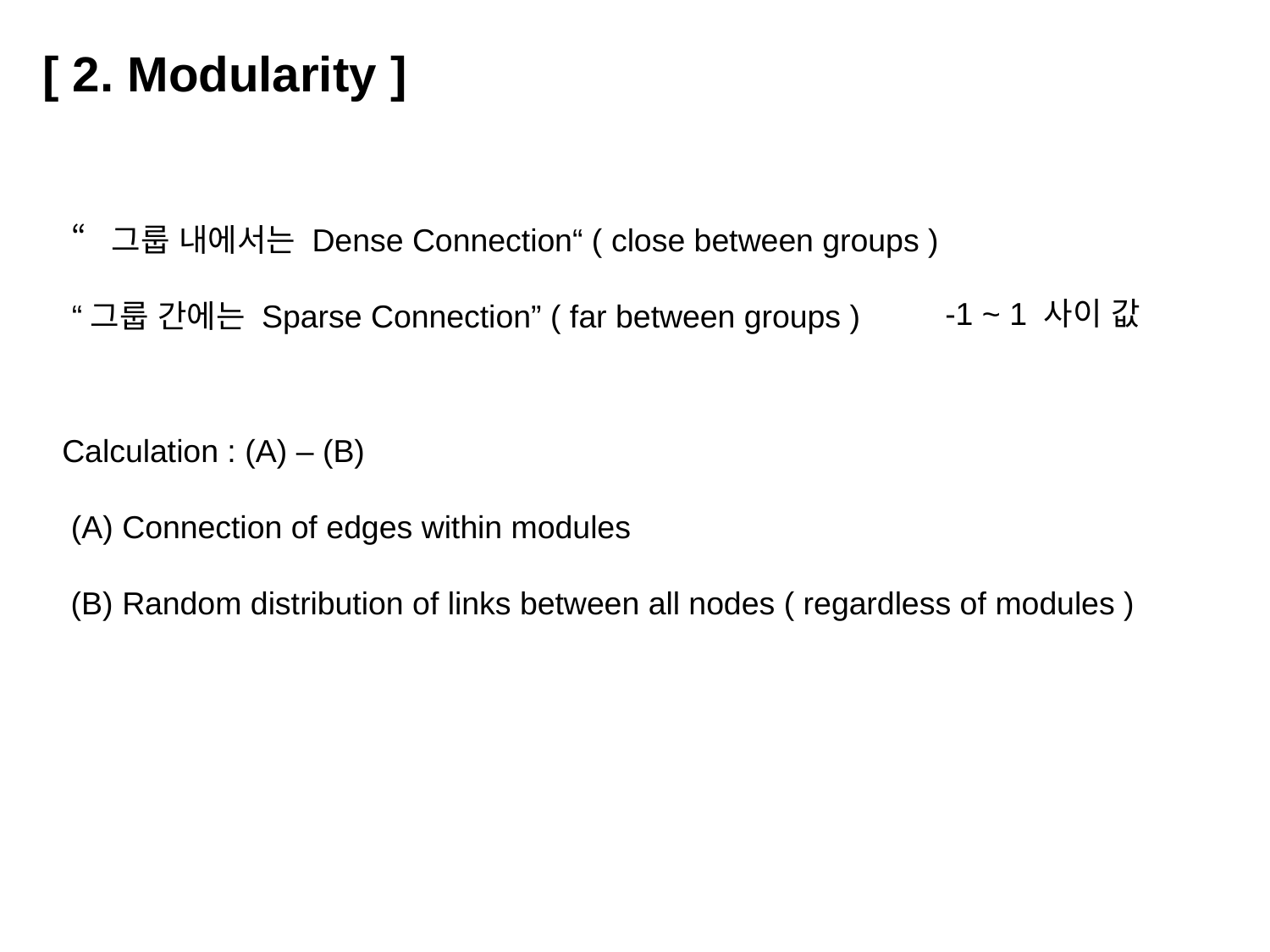

[ 2. Modularity ]
“그룹 내에서는 Dense Connection“ ( close between groups )
“그룹 간에는 Sparse Connection” ( far between groups )
-1 ~ 1 사이 값
Calculation : (A) – (B)
 (A) Connection of edges within modules
 (B) Random distribution of links between all nodes ( regardless of modules )